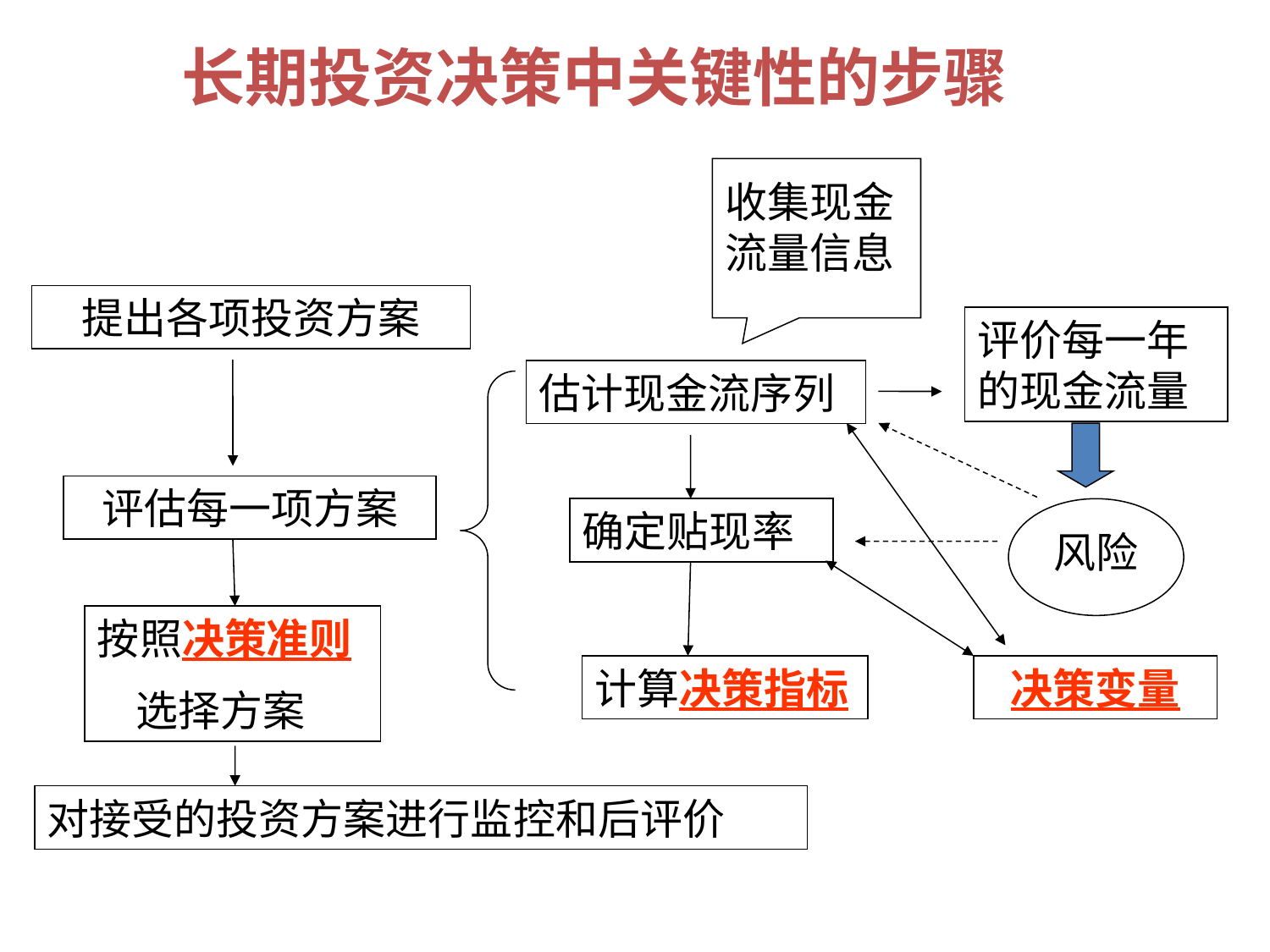

长期投资决策中关键性的步骤

收集现金流量信息
提出各项投资方案
评价每一年的现金流量

估计现金流序列

评估每一项方案
确定贴现率

风险

按照决策准则
   选择方案
计算决策指标
决策变量

对接受的投资方案进行监控和后评价